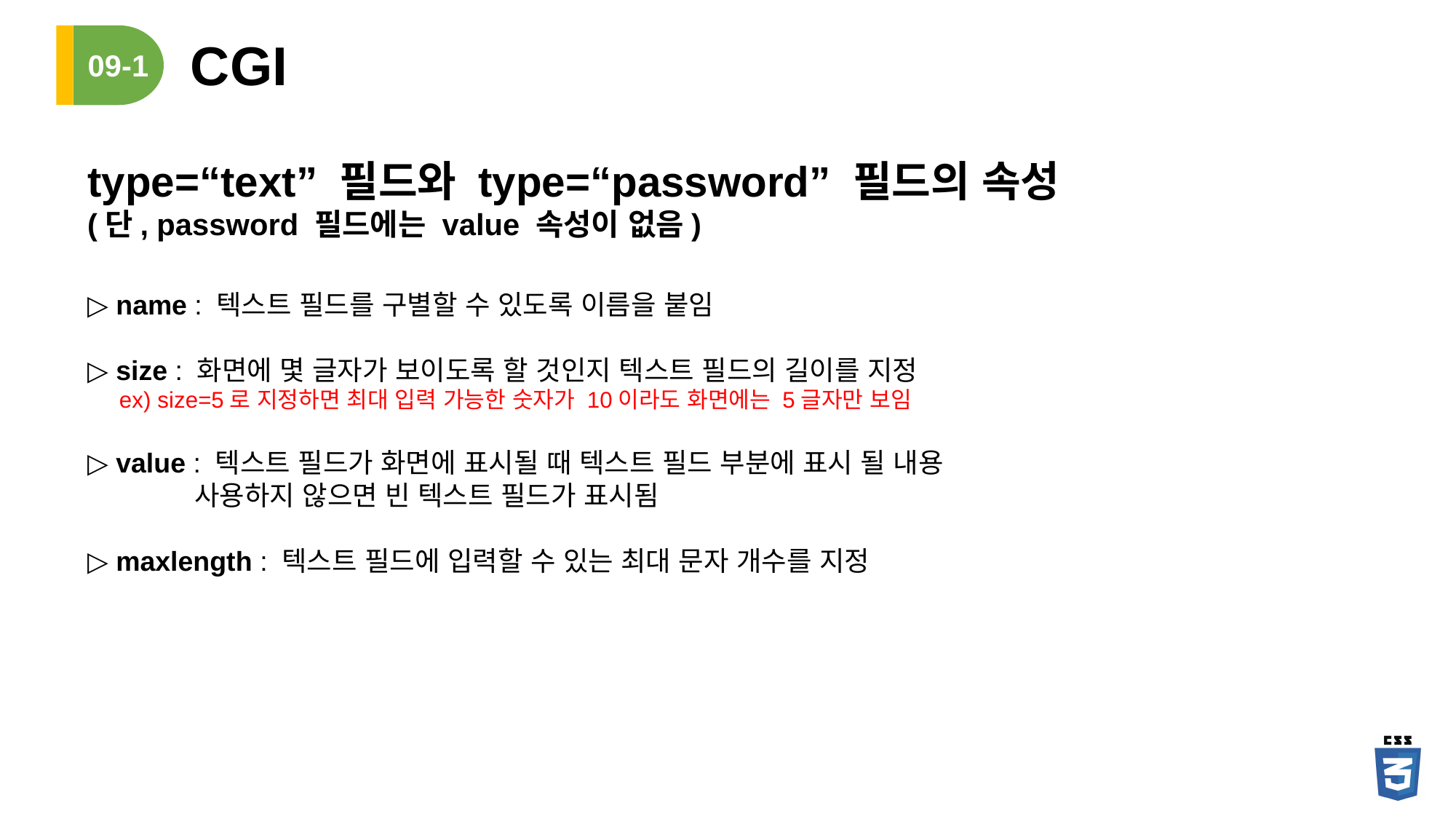

# CGI
09-1
type=“text” 필드와 type=“password” 필드의 속성
(단, password 필드에는 value 속성이 없음)

▷ name : 텍스트 필드를 구별할 수 있도록 이름을 붙임

▷ size : 화면에 몇 글자가 보이도록 할 것인지 텍스트 필드의 길이를 지정
     ex) size=5로 지정하면 최대 입력 가능한 숫자가 10이라도 화면에는 5글자만 보임

▷ value : 텍스트 필드가 화면에 표시될 때 텍스트 필드 부분에 표시 될 내용
              사용하지 않으면 빈 텍스트 필드가 표시됨

▷ maxlength : 텍스트 필드에 입력할 수 있는 최대 문자 개수를 지정